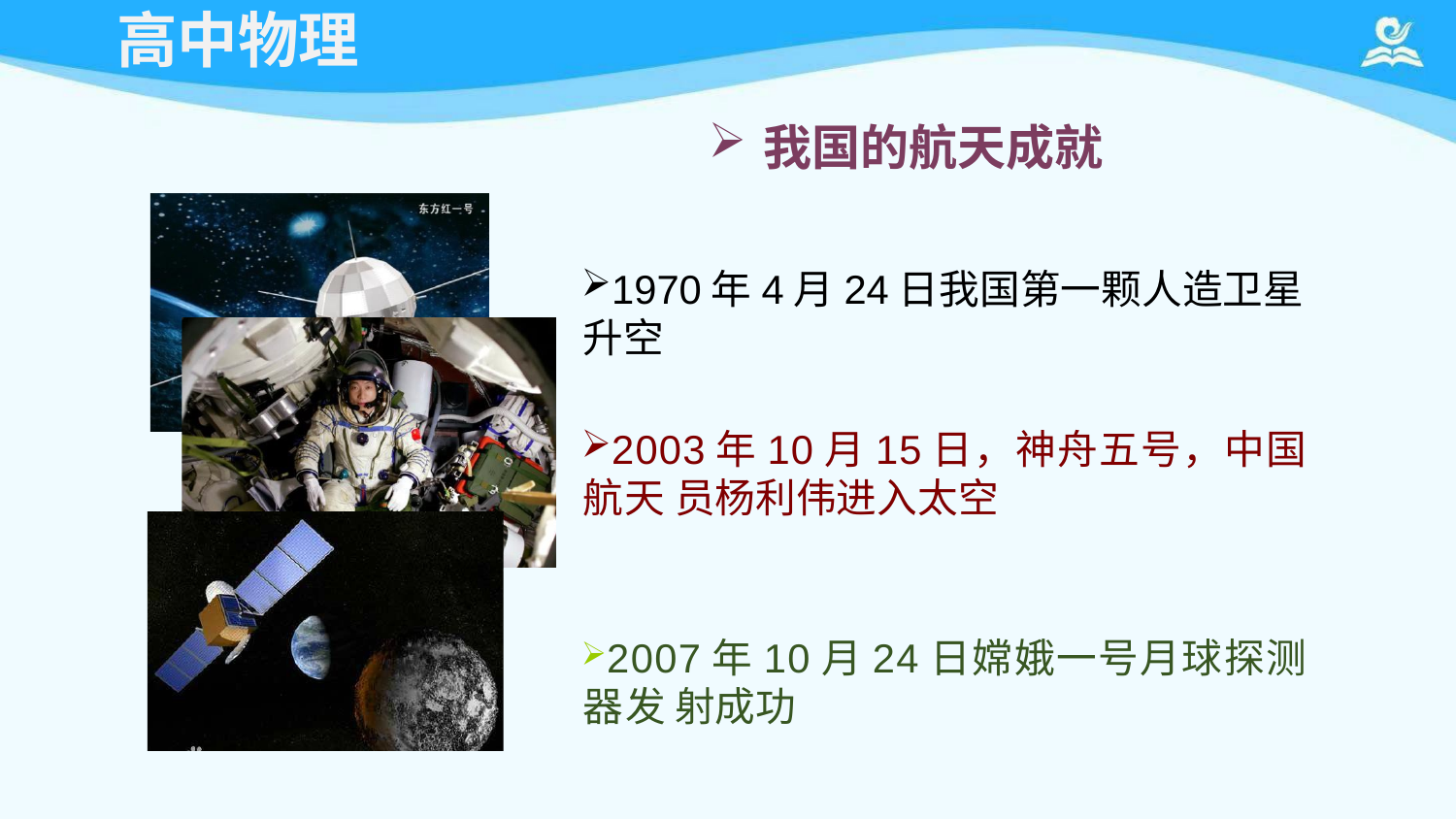

# 高中物理
我国的航天成就

1970年4月24日我国第一颗人造卫星升空

2003年10月15日，神舟五号，中国航天 员杨利伟进入太空

2007年10月24日嫦娥一号月球探测器发 射成功